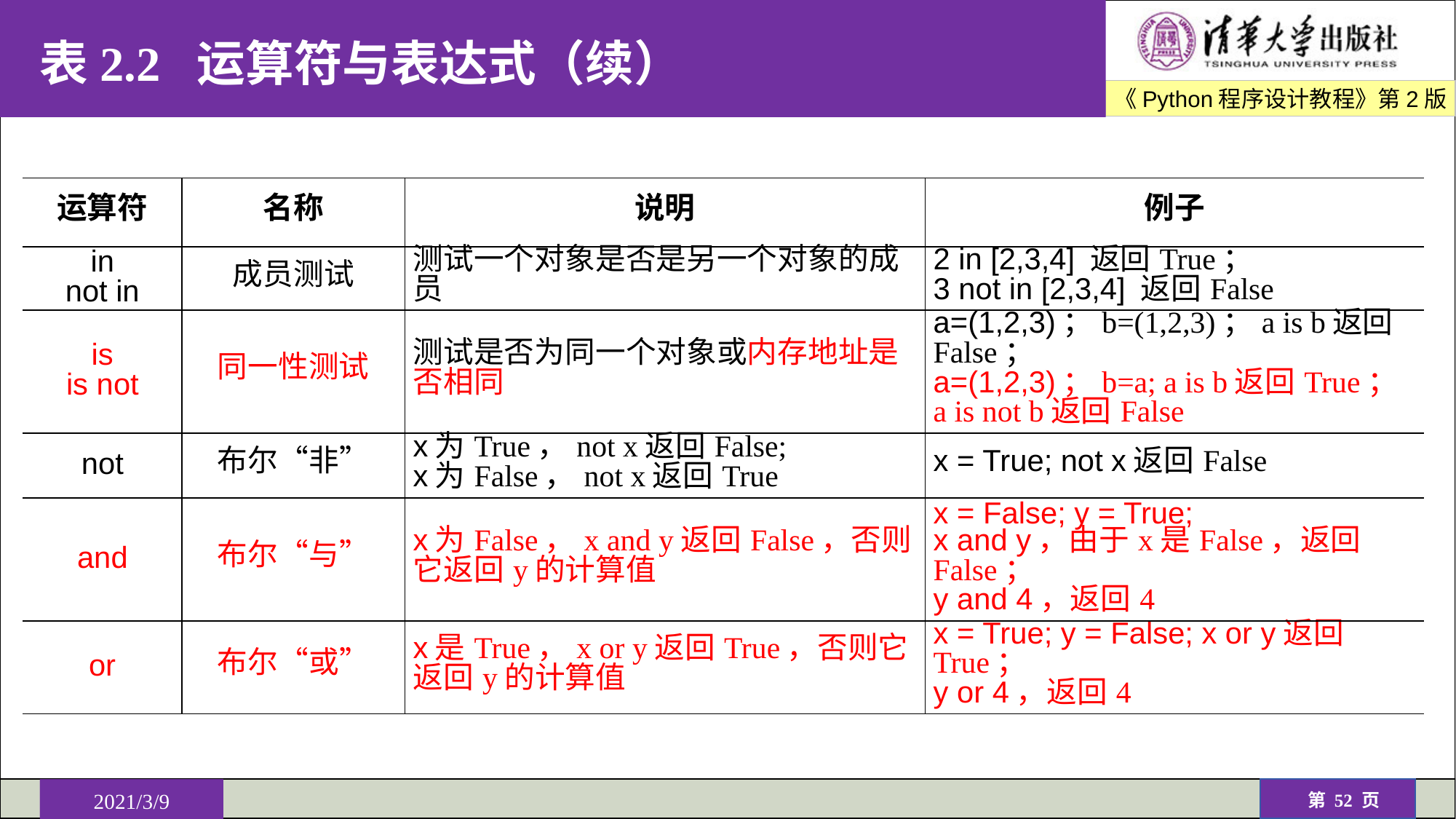

# 表2.2  运算符与表达式（续）
| 运算符 | 名称 | 说明 | 例子 |
| --- | --- | --- | --- |
| in not in | 成员测试 | 测试一个对象是否是另一个对象的成员 | 2 in [2,3,4] 返回True； 3 not in [2,3,4] 返回False |
| is is not | 同一性测试 | 测试是否为同一个对象或内存地址是否相同 | a=(1,2,3)；b=(1,2,3)；a is b返回False； a=(1,2,3)；b=a; a is b返回True；a is not b返回False |
| not | 布尔“非” | x为True，not x返回False; x为False，not x返回True | x = True; not x返回False |
| and | 布尔“与” | x为False，x and y返回False，否则它返回y的计算值 | x = False; y = True; x and y，由于x是False，返回False； y and 4，返回4 |
| or | 布尔“或” | x是True，x or y返回True，否则它返回y的计算值 | x = True; y = False; x or y返回True； y or 4，返回4 |